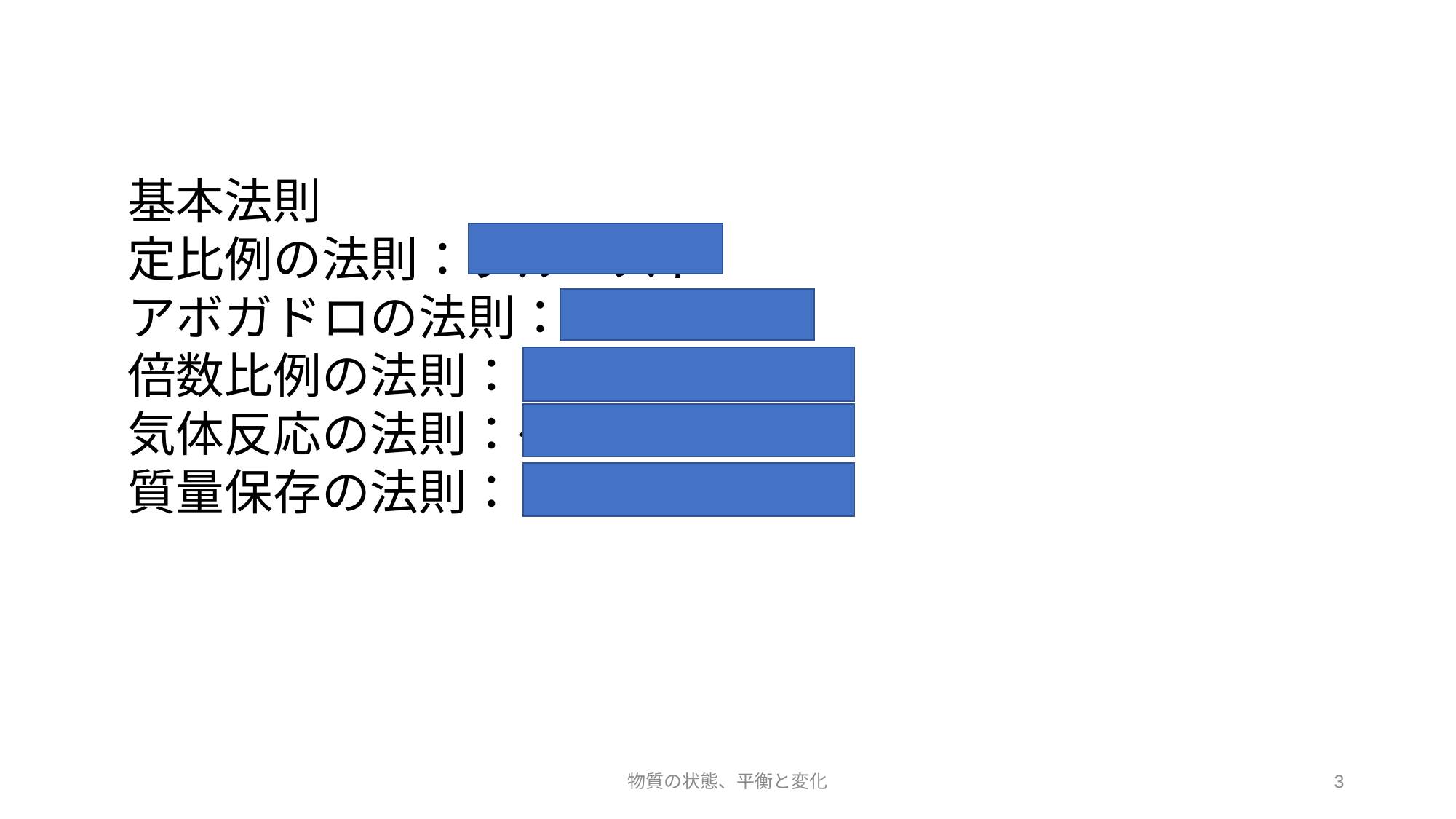

基本法則
定比例の法則：プルースト
アボガドロの法則：アボガドロ
倍数比例の法則：ドルトン
気体反応の法則：ゲーリュサック
質量保存の法則：ラボアジエ

物質の状態、平衡と変化
3